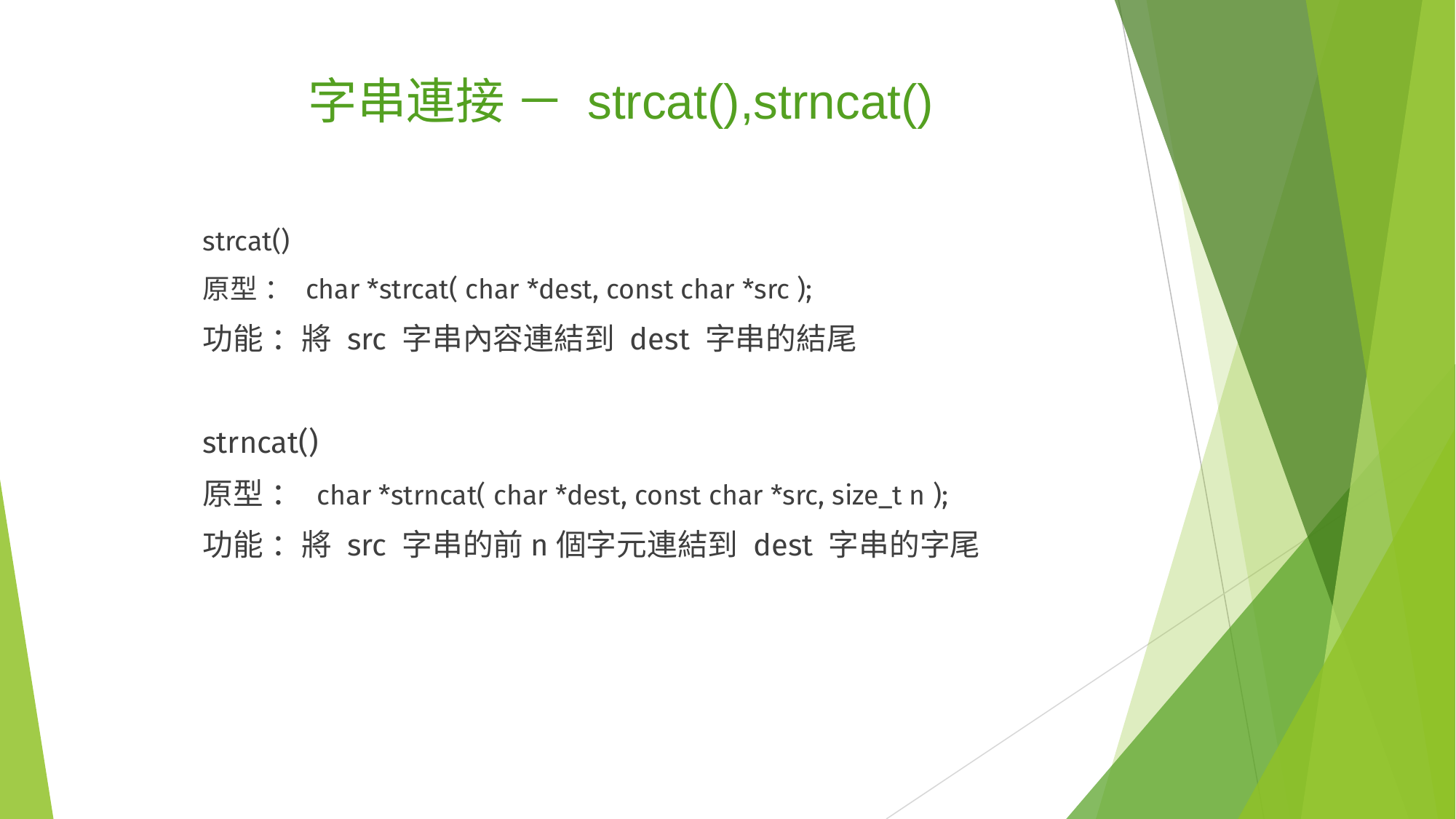

# 字串連接 － strcat(),strncat()
	strcat()
	原型 ： char *strcat( char *dest, const char *src );
	功能 ：將 src 字串內容連結到 dest 字串的結尾

	strncat()
	原型 ： char *strncat( char *dest, const char *src, size_t n );
	功能 ：將 src 字串的前n個字元連結到 dest 字串的字尾